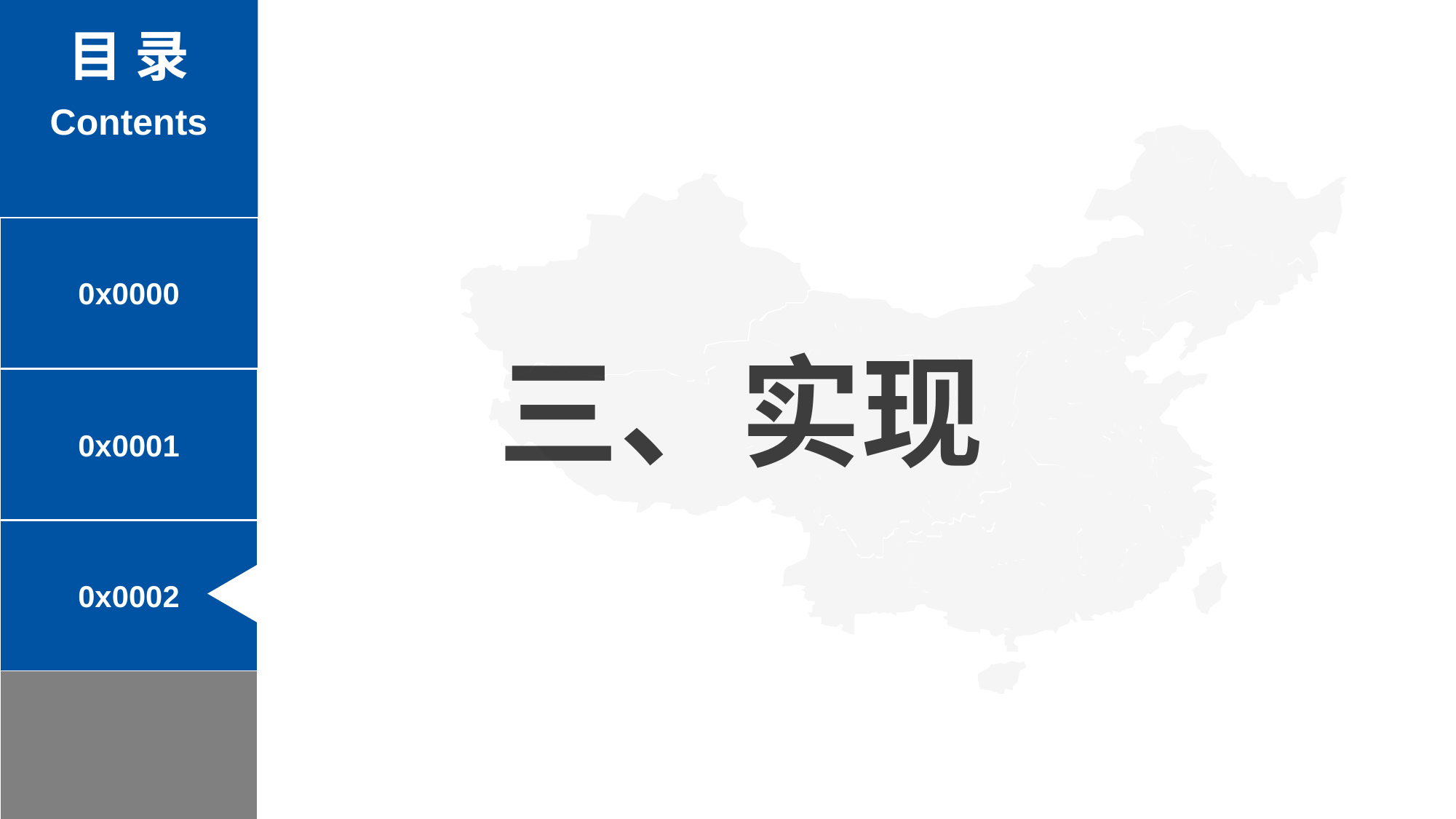

目 录
Contents
0x0000
三、实现
0x0001
0x0002